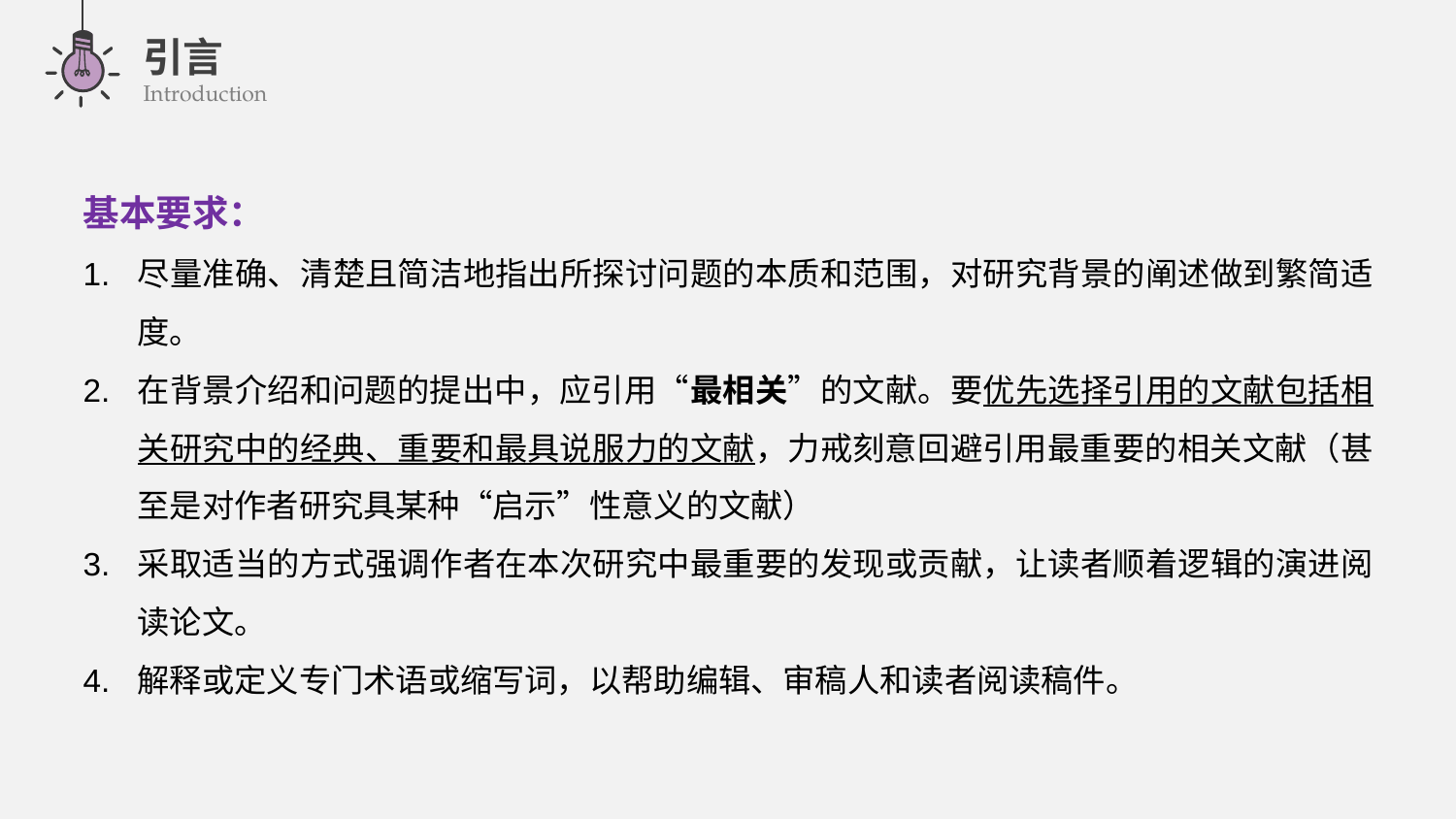

引言
Introduction
基本要求：
尽量准确、清楚且简洁地指出所探讨问题的本质和范围，对研究背景的阐述做到繁简适度。
在背景介绍和问题的提出中，应引用“最相关”的文献。要优先选择引用的文献包括相关研究中的经典、重要和最具说服力的文献，力戒刻意回避引用最重要的相关文献（甚至是对作者研究具某种“启示”性意义的文献）
采取适当的方式强调作者在本次研究中最重要的发现或贡献，让读者顺着逻辑的演进阅读论文。
解释或定义专门术语或缩写词，以帮助编辑、审稿人和读者阅读稿件。